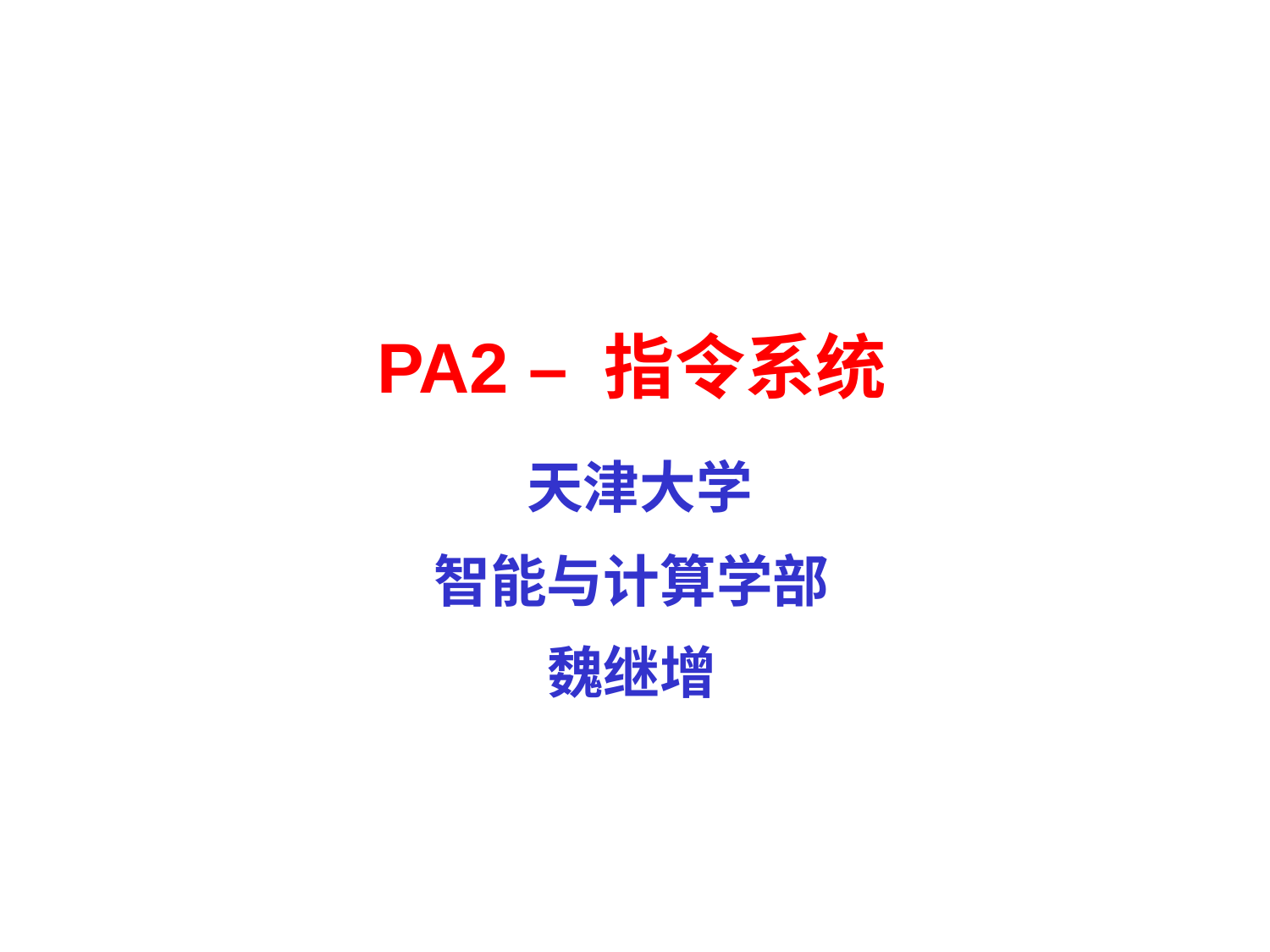

# PA2 – 指令系统 天津大学 智能与计算学部 魏继增